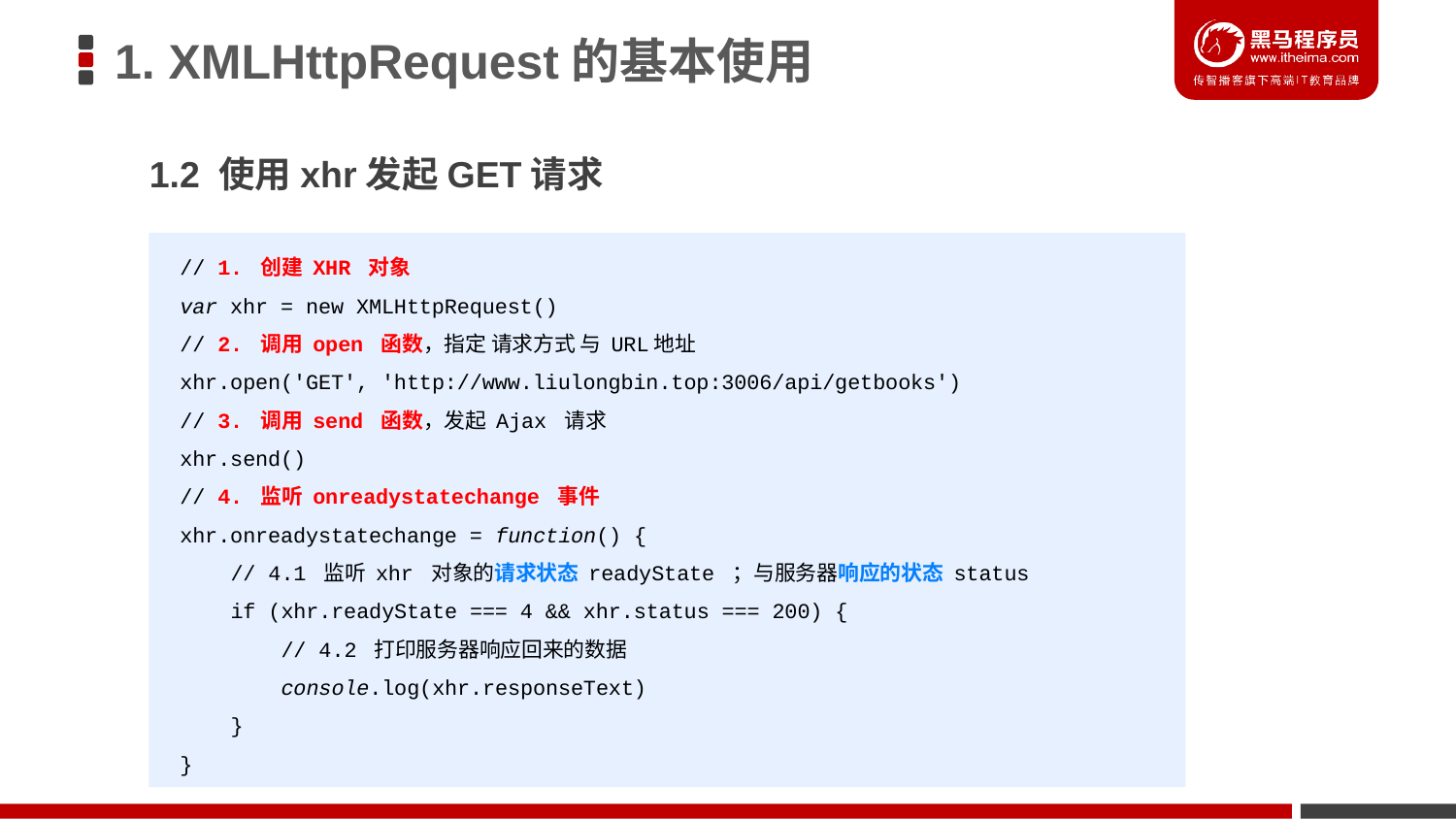

# 1. XMLHttpRequest的基本使用
1.2 使用xhr发起GET请求

// 1. 创建 XHR 对象
var xhr = new XMLHttpRequest()
// 2. 调用 open 函数，指定 请求方式 与 URL地址
xhr.open('GET', 'http://www.liulongbin.top:3006/api/getbooks')
// 3. 调用 send 函数，发起 Ajax 请求
xhr.send()
// 4. 监听 onreadystatechange 事件
xhr.onreadystatechange = function() {
    // 4.1 监听 xhr 对象的请求状态 readyState ；与服务器响应的状态 status
    if (xhr.readyState === 4 && xhr.status === 200) {
        // 4.2 打印服务器响应回来的数据
        console.log(xhr.responseText)
    }
}